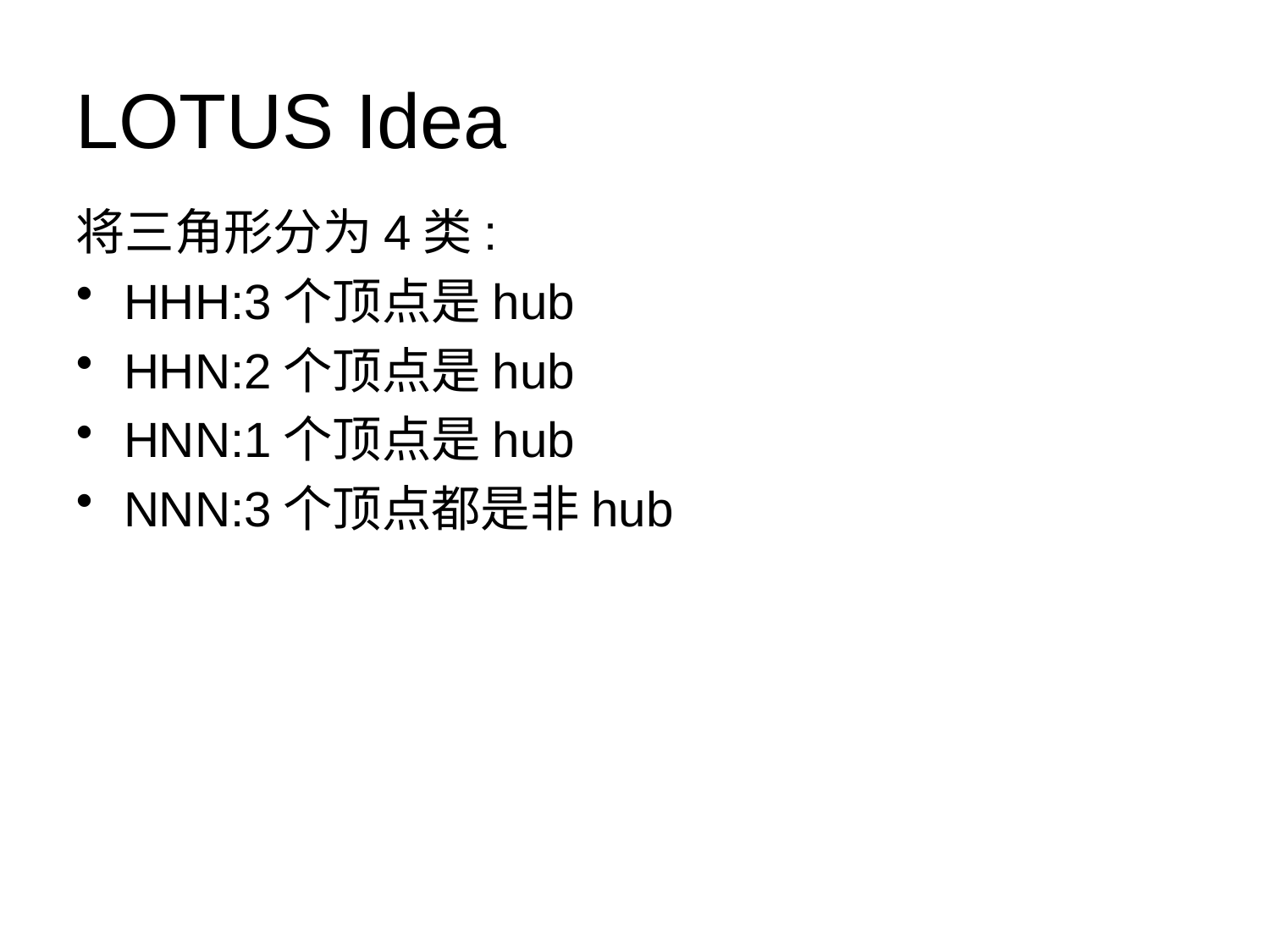

# LOTUS Idea
将三角形分为4类:
HHH:3个顶点是hub
HHN:2个顶点是hub
HNN:1个顶点是hub
NNN:3个顶点都是非hub